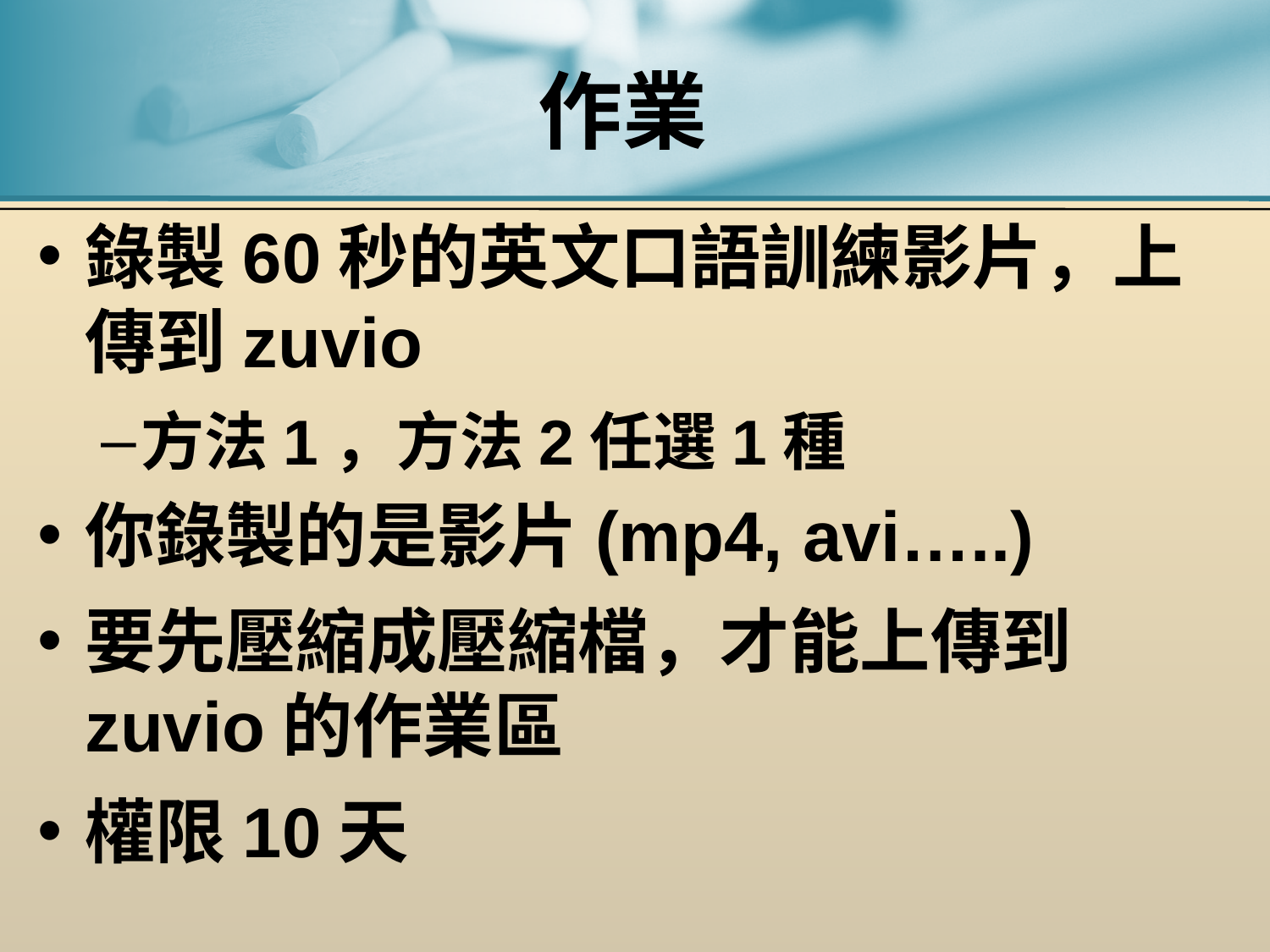

# 作業
錄製60秒的英文口語訓練影片，上傳到zuvio
方法1，方法2任選1種
你錄製的是影片(mp4, avi…..)
要先壓縮成壓縮檔，才能上傳到zuvio的作業區
權限10天